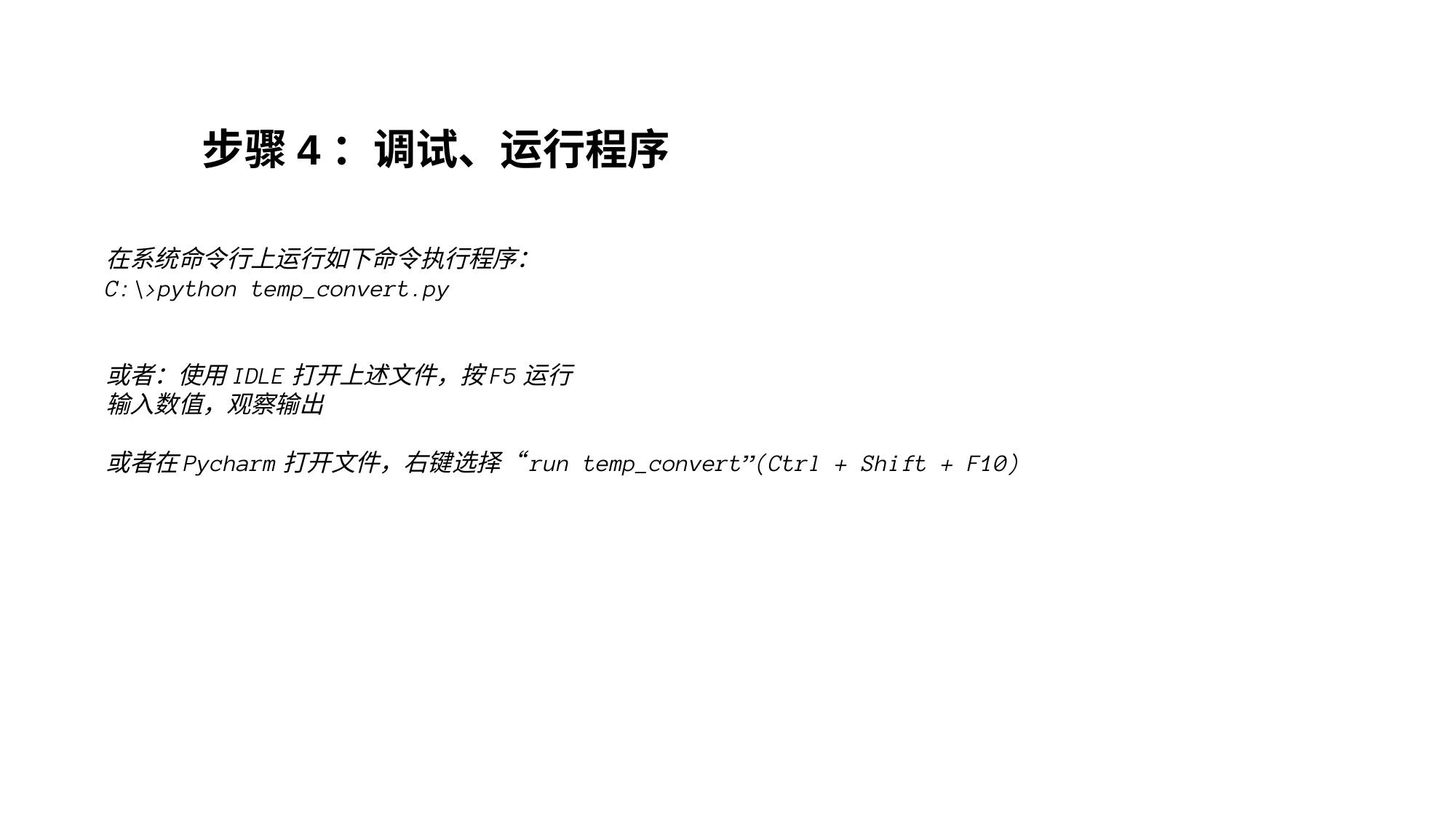

步骤4：调试、运行程序
在系统命令行上运行如下命令执行程序：
C:\>python temp_convert.py

或者：使用IDLE打开上述文件，按F5运行
输入数值，观察输出

或者在Pycharm打开文件，右键选择“run temp_convert”(Ctrl + Shift + F10)